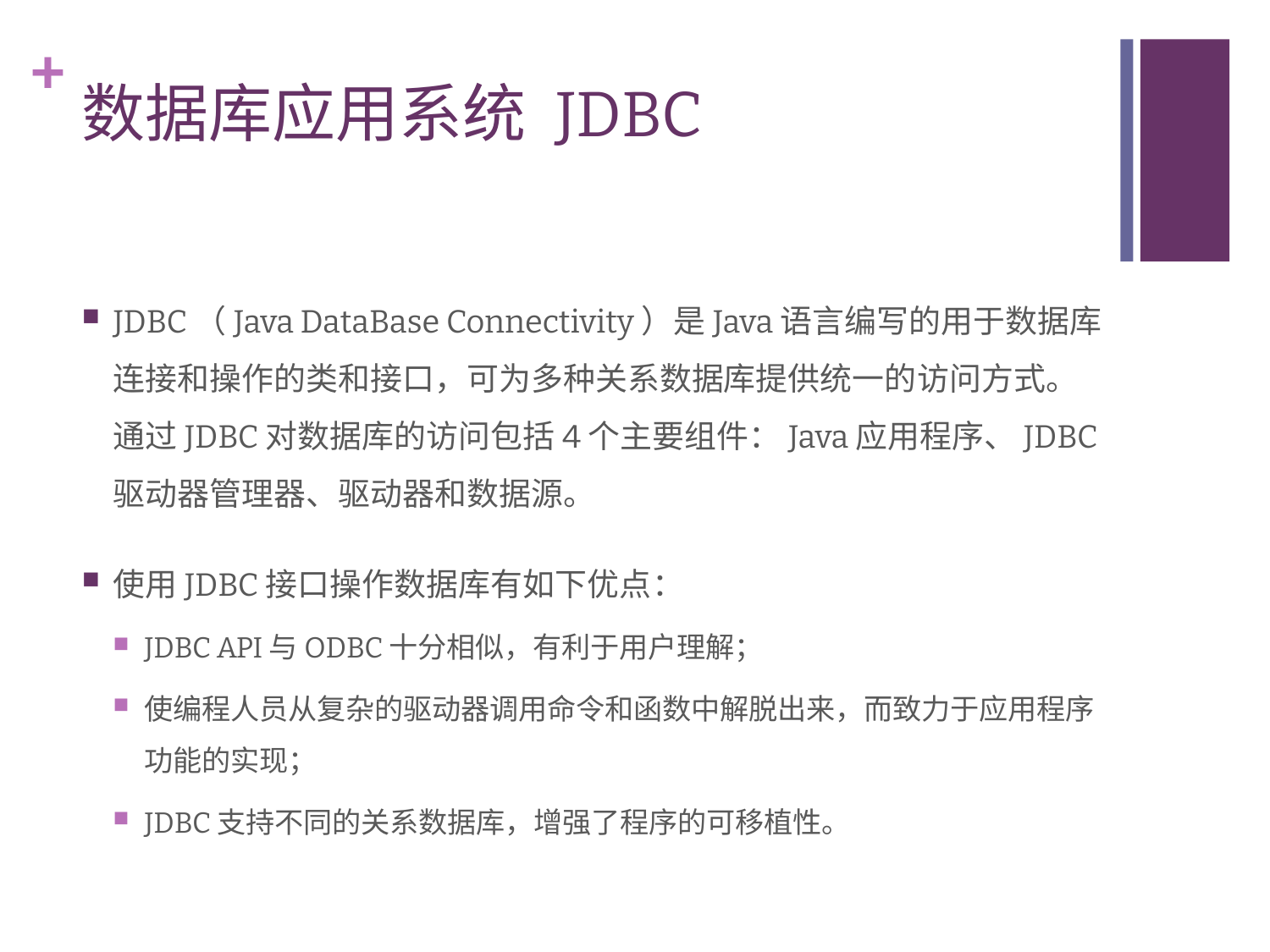

# 数据库应用系统 JDBC
JDBC（Java DataBase Connectivity）是Java语言编写的用于数据库连接和操作的类和接口，可为多种关系数据库提供统一的访问方式。通过JDBC对数据库的访问包括4个主要组件：Java应用程序、JDBC驱动器管理器、驱动器和数据源。
使用JDBC接口操作数据库有如下优点：
JDBC API与ODBC十分相似，有利于用户理解；
使编程人员从复杂的驱动器调用命令和函数中解脱出来，而致力于应用程序功能的实现；
JDBC支持不同的关系数据库，增强了程序的可移植性。